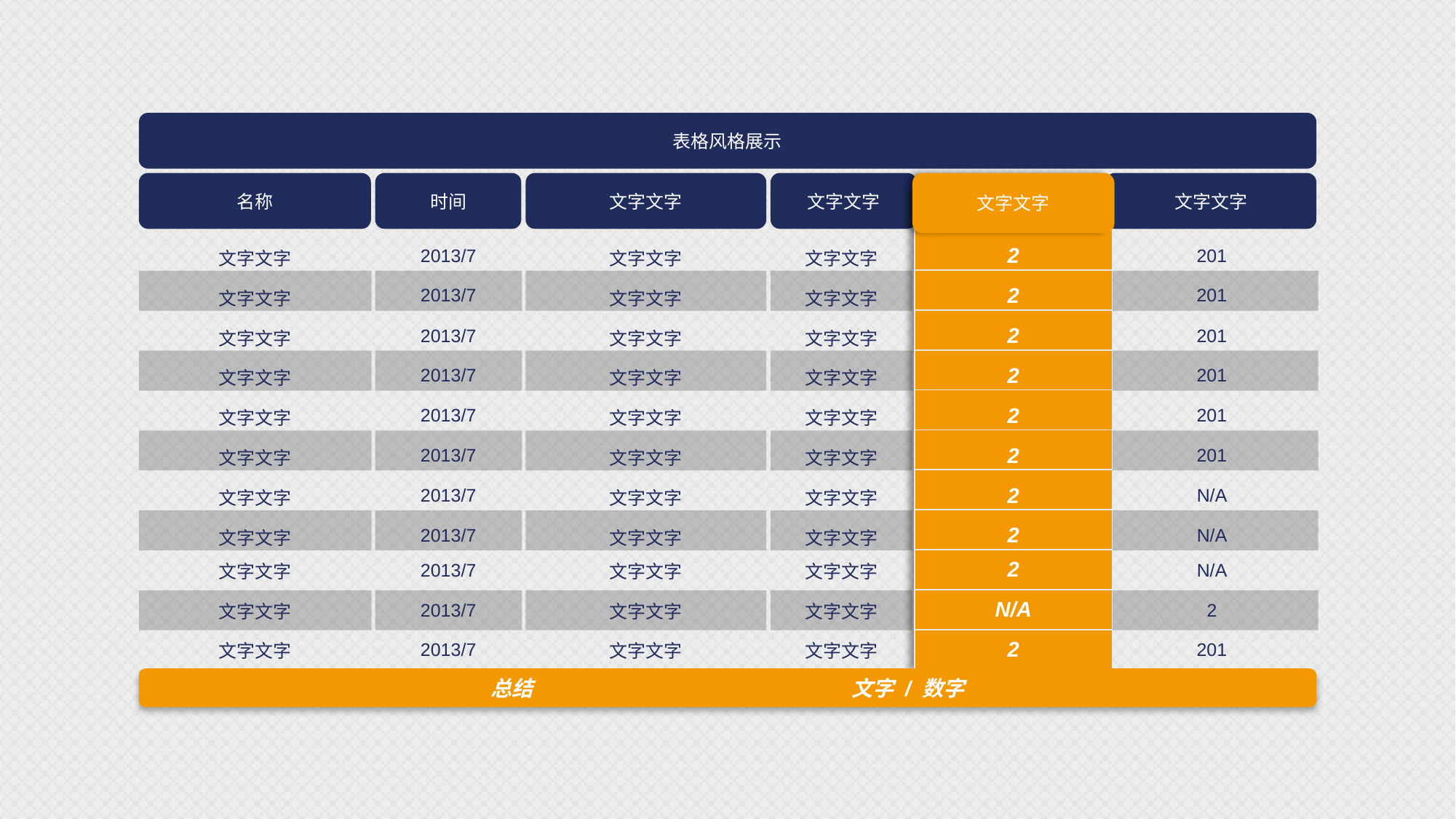

表格风格展示
名称
时间
文字文字
文字文字
文字文字
文字文字
|  |
| --- |
| 文字文字 |
| 文字文字 |
| 文字文字 |
| 文字文字 |
| 文字文字 |
| 文字文字 |
| 文字文字 |
| 文字文字 |
| 文字文字 |
| 文字文字 |
| 文字文字 |
| 合计 |
|  |
| --- |
| 2013/7 |
| 2013/7 |
| 2013/7 |
| 2013/7 |
| 2013/7 |
| 2013/7 |
| 2013/7 |
| 2013/7 |
| 2013/7 |
| 2013/7 |
| 2013/7 |
|  |
|  |
| --- |
| 文字文字 |
| 文字文字 |
| 文字文字 |
| 文字文字 |
| 文字文字 |
| 文字文字 |
| 文字文字 |
| 文字文字 |
| 文字文字 |
| 文字文字 |
| 文字文字 |
|  |
|  |
| --- |
| 文字文字 |
| 文字文字 |
| 文字文字 |
| 文字文字 |
| 文字文字 |
| 文字文字 |
| 文字文字 |
| 文字文字 |
| 文字文字 |
| 文字文字 |
| 文字文字 |
|  |
|  |
| --- |
| 201 |
| 201 |
| 201 |
| 201 |
| 201 |
| 201 |
| N/A |
| N/A |
| N/A |
| 2 |
| 201 |
|  |
|  |
| --- |
| 2 |
| 2 |
| 2 |
| 2 |
| 2 |
| 2 |
| 2 |
| 2 |
| 2 |
| N/A |
| 2 |
总结                                                                 文字 / 数字